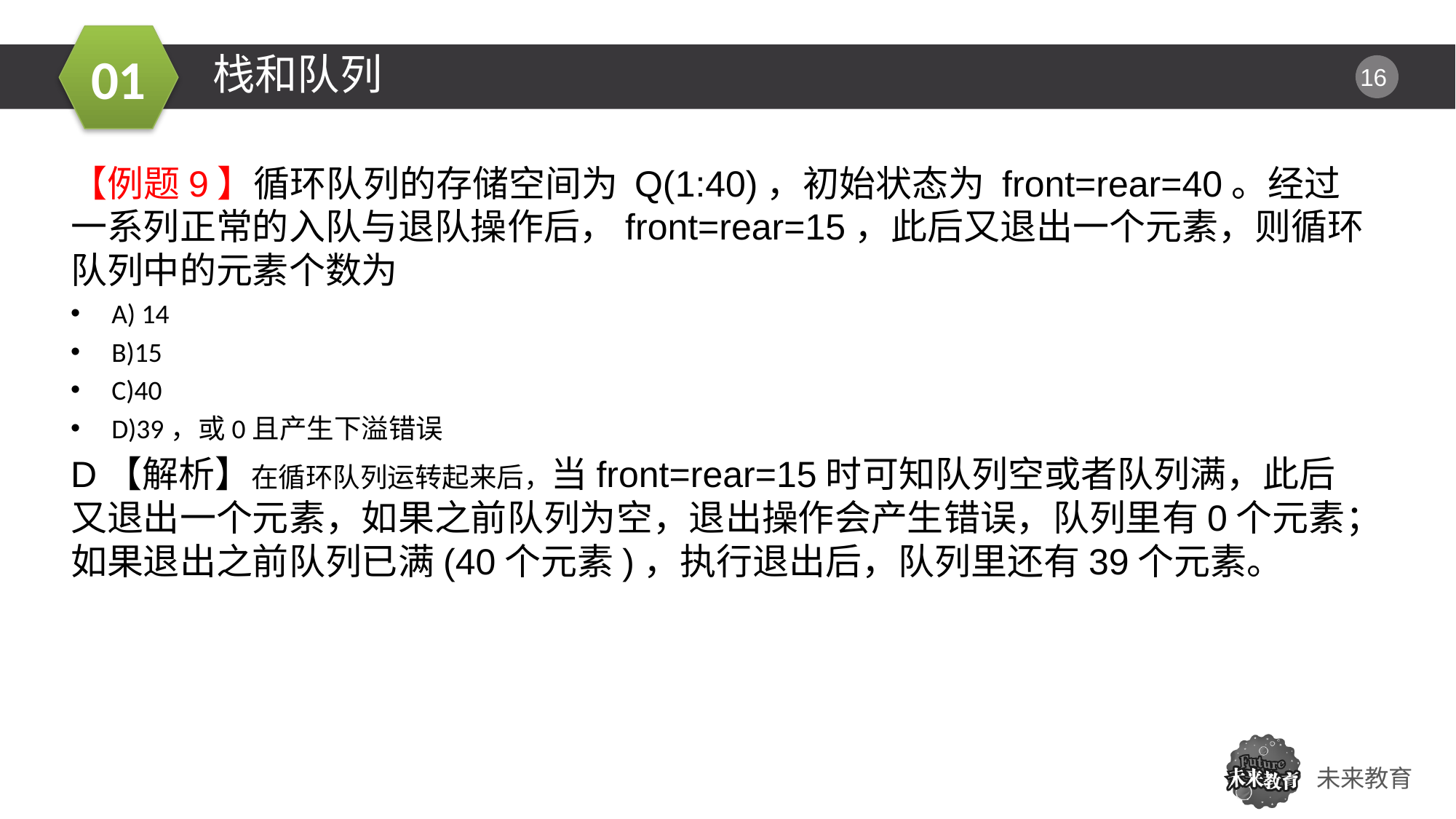

栈和队列
【例题9】循环队列的存储空间为 Q(1:40)，初始状态为 front=rear=40。经过一系列正常的入队与退队操作后，front=rear=15，此后又退出一个元素，则循环队列中的元素个数为
A) 14
B)15
C)40
D)39，或0且产生下溢错误
D【解析】在循环队列运转起来后，当front=rear=15时可知队列空或者队列满，此后又退出一个元素，如果之前队列为空，退出操作会产生错误，队列里有0个元素；如果退出之前队列已满(40个元素)，执行退出后，队列里还有39个元素。
01